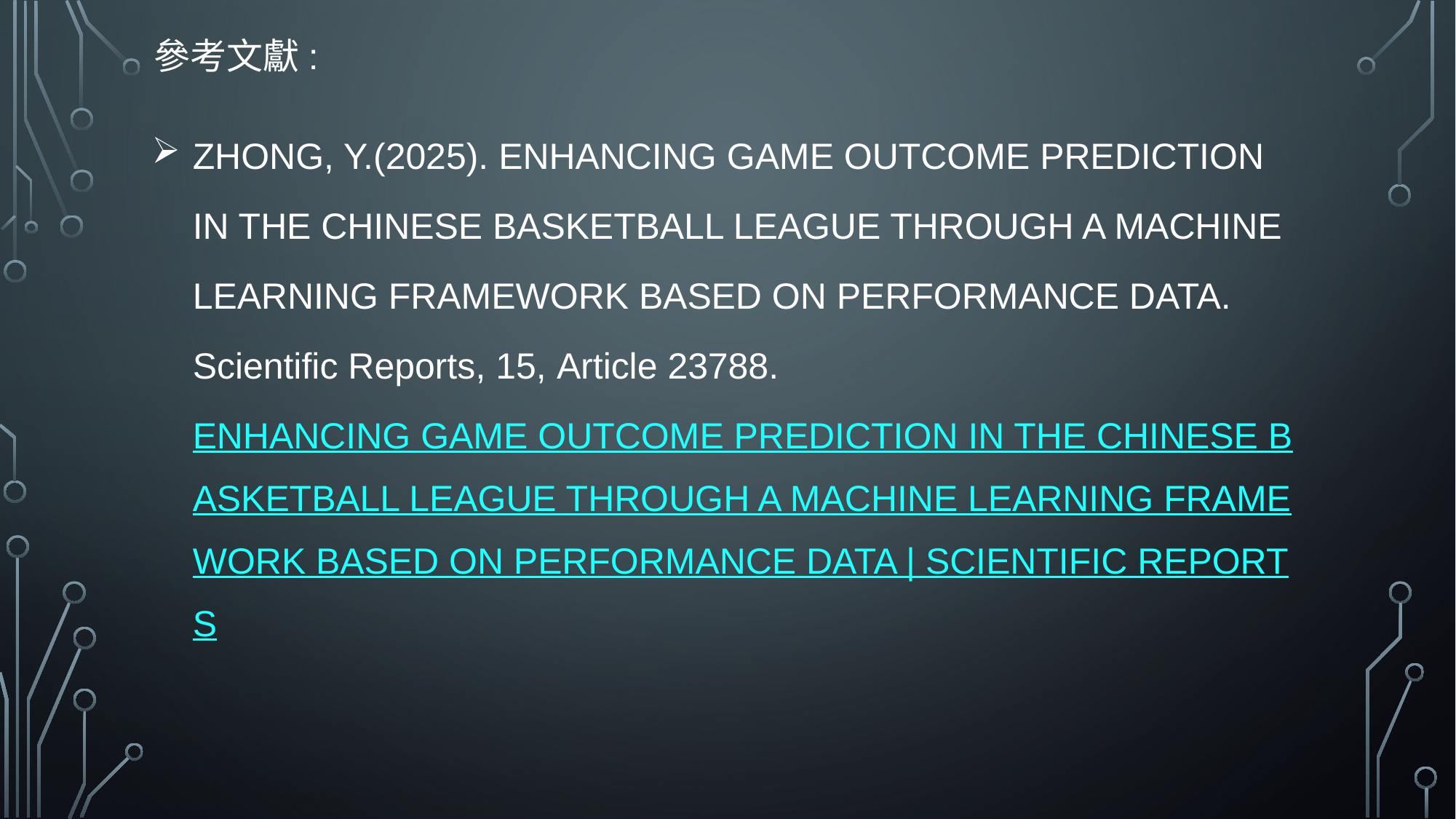

# 參考文獻:
Zhong, Y.(2025). Enhancing game outcome prediction in the Chinese basketball league through a machine learning framework based on performance data. Scientific Reports, 15, Article 23788. Enhancing game outcome prediction in the Chinese basketball league through a machine learning framework based on performance data | Scientific Reports